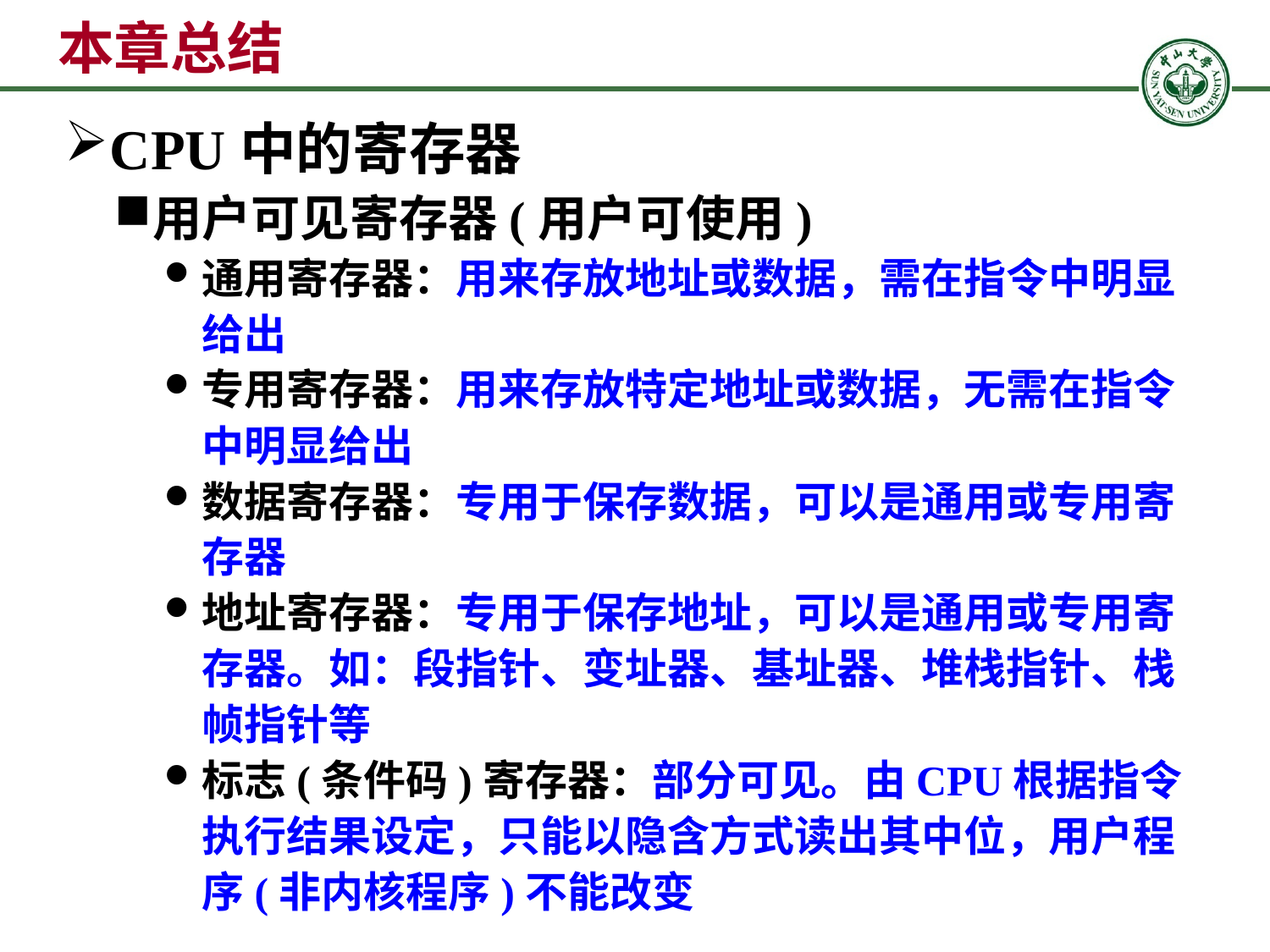

# 本章总结
CPU中的寄存器
用户可见寄存器(用户可使用)
通用寄存器：用来存放地址或数据，需在指令中明显给出
专用寄存器：用来存放特定地址或数据，无需在指令中明显给出
数据寄存器：专用于保存数据，可以是通用或专用寄存器
地址寄存器：专用于保存地址，可以是通用或专用寄存器。如：段指针、变址器、基址器、堆栈指针、栈帧指针等
标志(条件码)寄存器：部分可见。由CPU根据指令执行结果设定，只能以隐含方式读出其中位，用户程序(非内核程序)不能改变